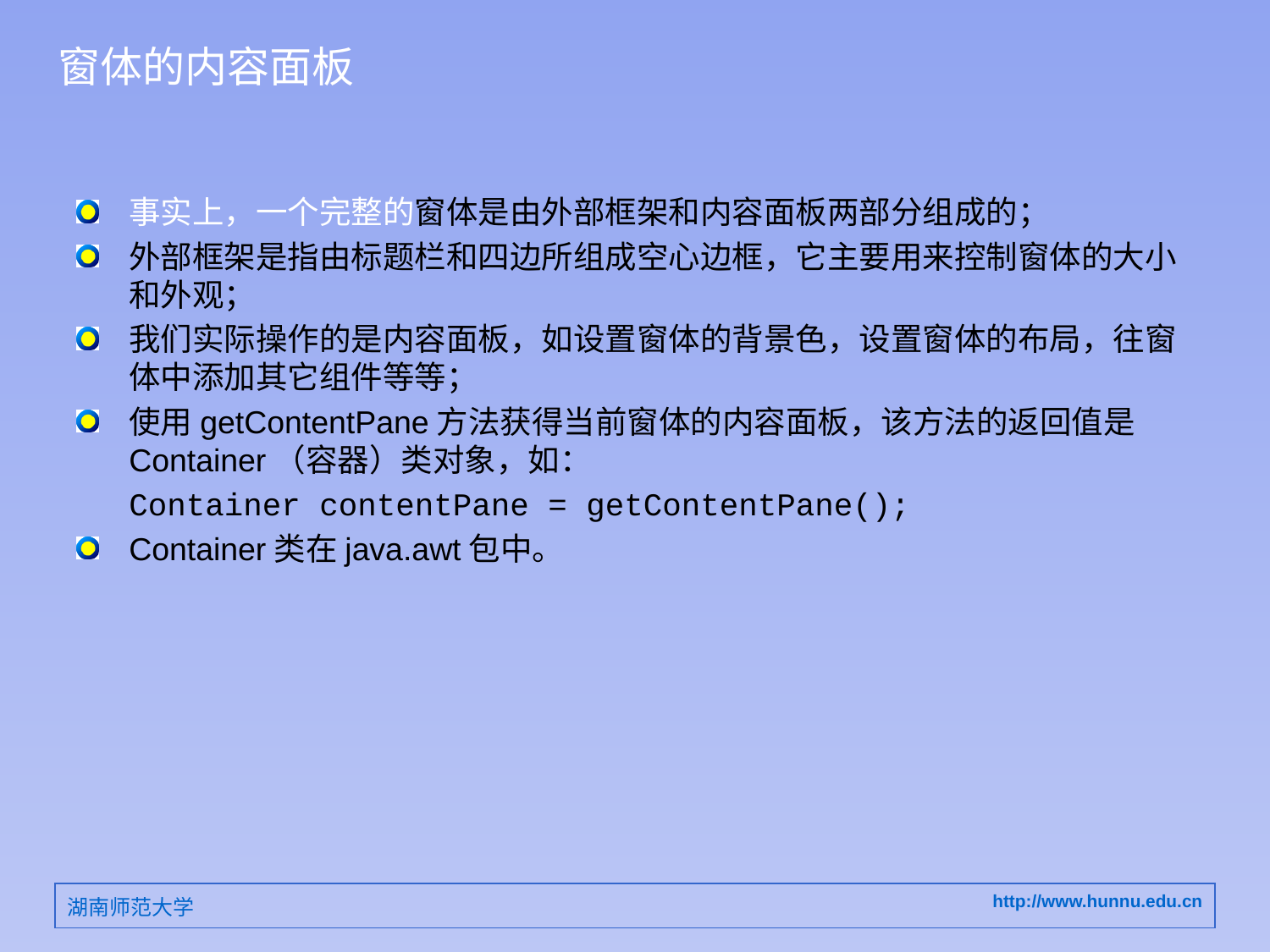

# 窗体的内容面板
事实上，一个完整的窗体是由外部框架和内容面板两部分组成的；
外部框架是指由标题栏和四边所组成空心边框，它主要用来控制窗体的大小和外观；
我们实际操作的是内容面板，如设置窗体的背景色，设置窗体的布局，往窗体中添加其它组件等等；
使用getContentPane方法获得当前窗体的内容面板，该方法的返回值是Container（容器）类对象，如：
	Container contentPane = getContentPane();
Container类在java.awt包中。